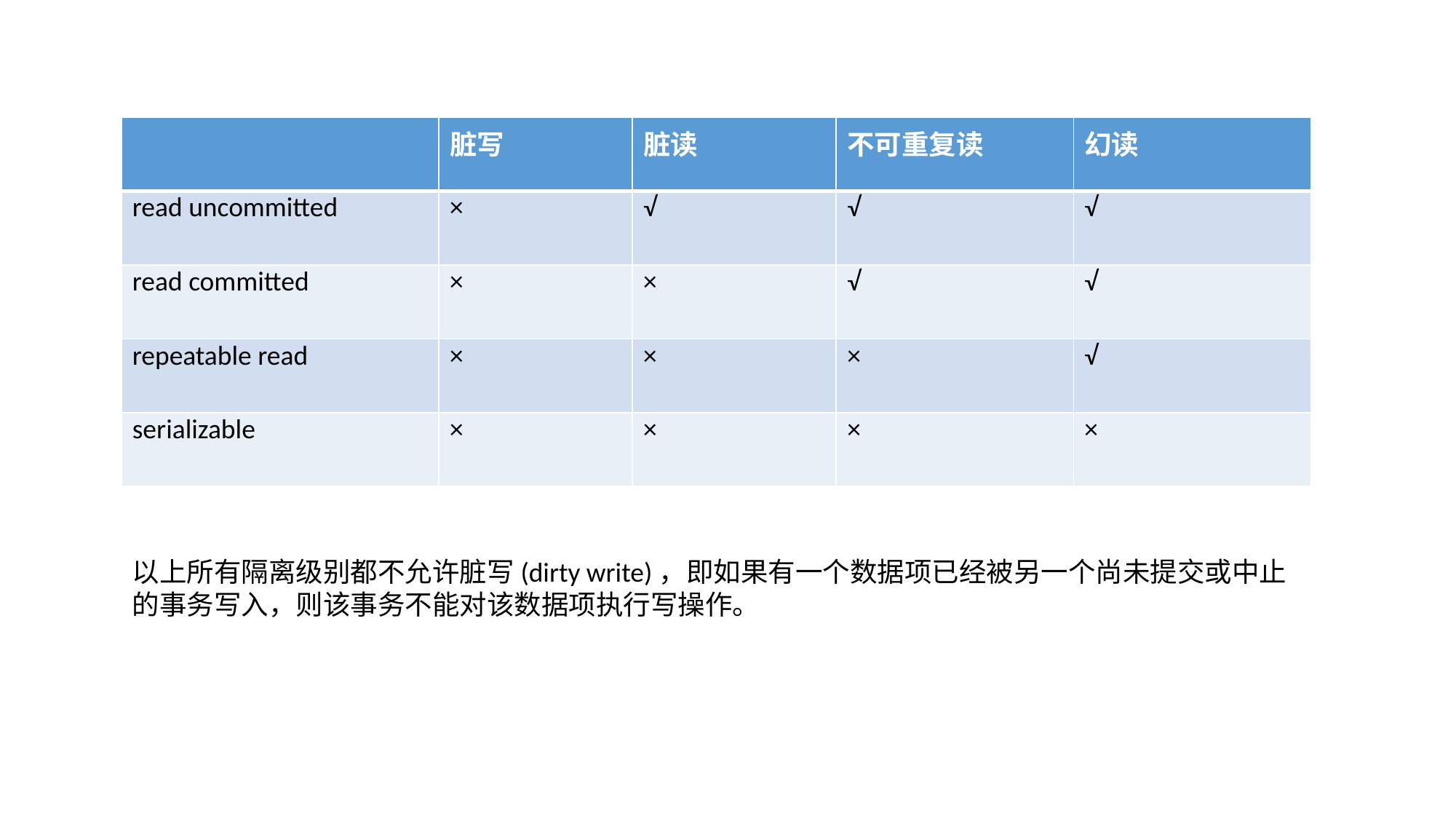

|  | 脏写 | 脏读 | 不可重复读 | 幻读 |
| --- | --- | --- | --- | --- |
| read uncommitted | × | √ | √ | √ |
| read committed | × | × | √ | √ |
| repeatable read | × | × | × | √ |
| serializable | × | × | × | × |
以上所有隔离级别都不允许脏写(dirty write)，即如果有一个数据项已经被另一个尚未提交或中止的事务写入，则该事务不能对该数据项执行写操作。